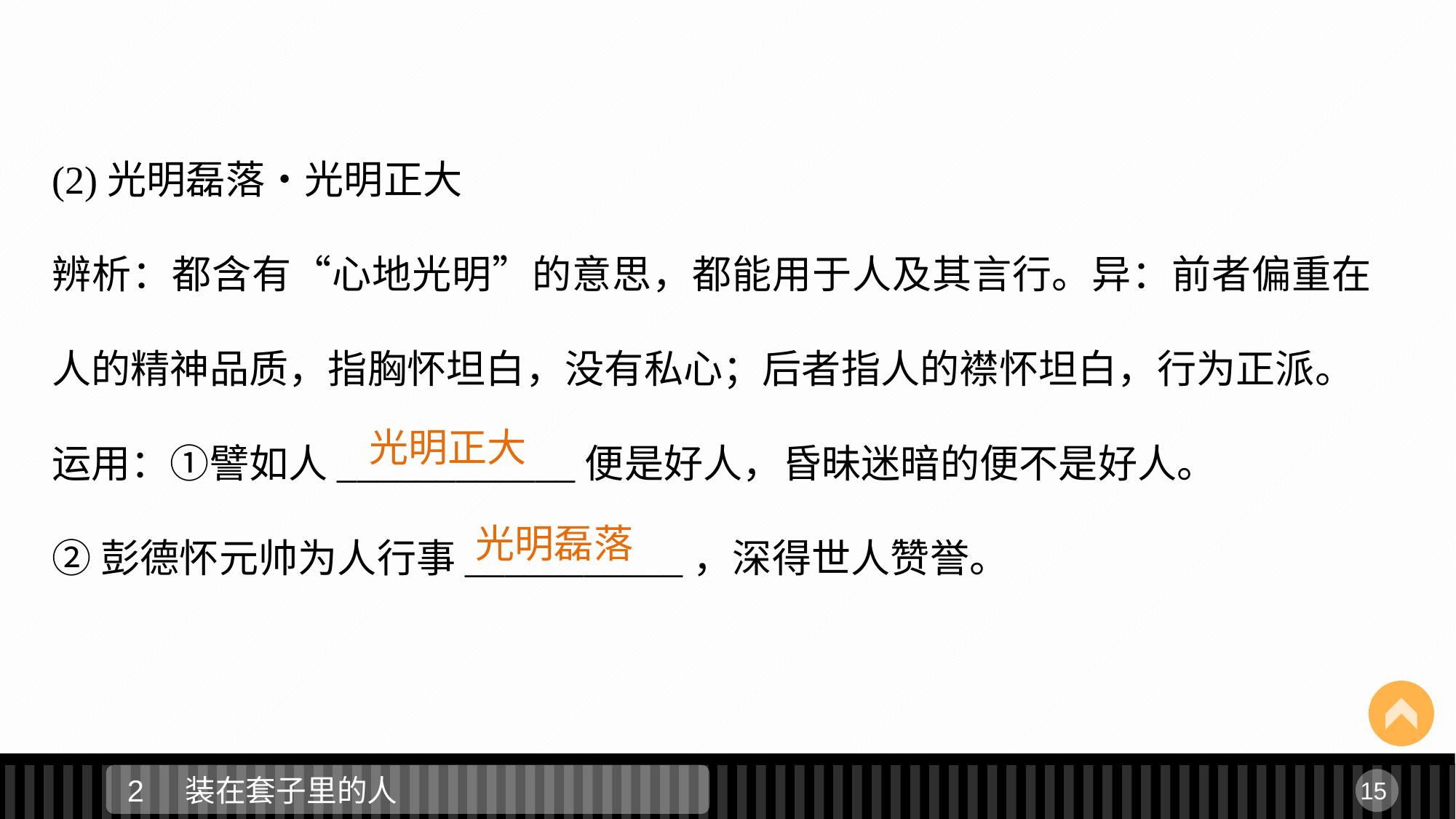

(2)光明磊落•光明正大
辨析：都含有“心地光明”的意思，都能用于人及其言行。异：前者偏重在人的精神品质，指胸怀坦白，没有私心；后者指人的襟怀坦白，行为正派。
运用：①譬如人____________便是好人，昏昧迷暗的便不是好人。
②彭德怀元帅为人行事___________，深得世人赞誉。
光明正大
光明磊落